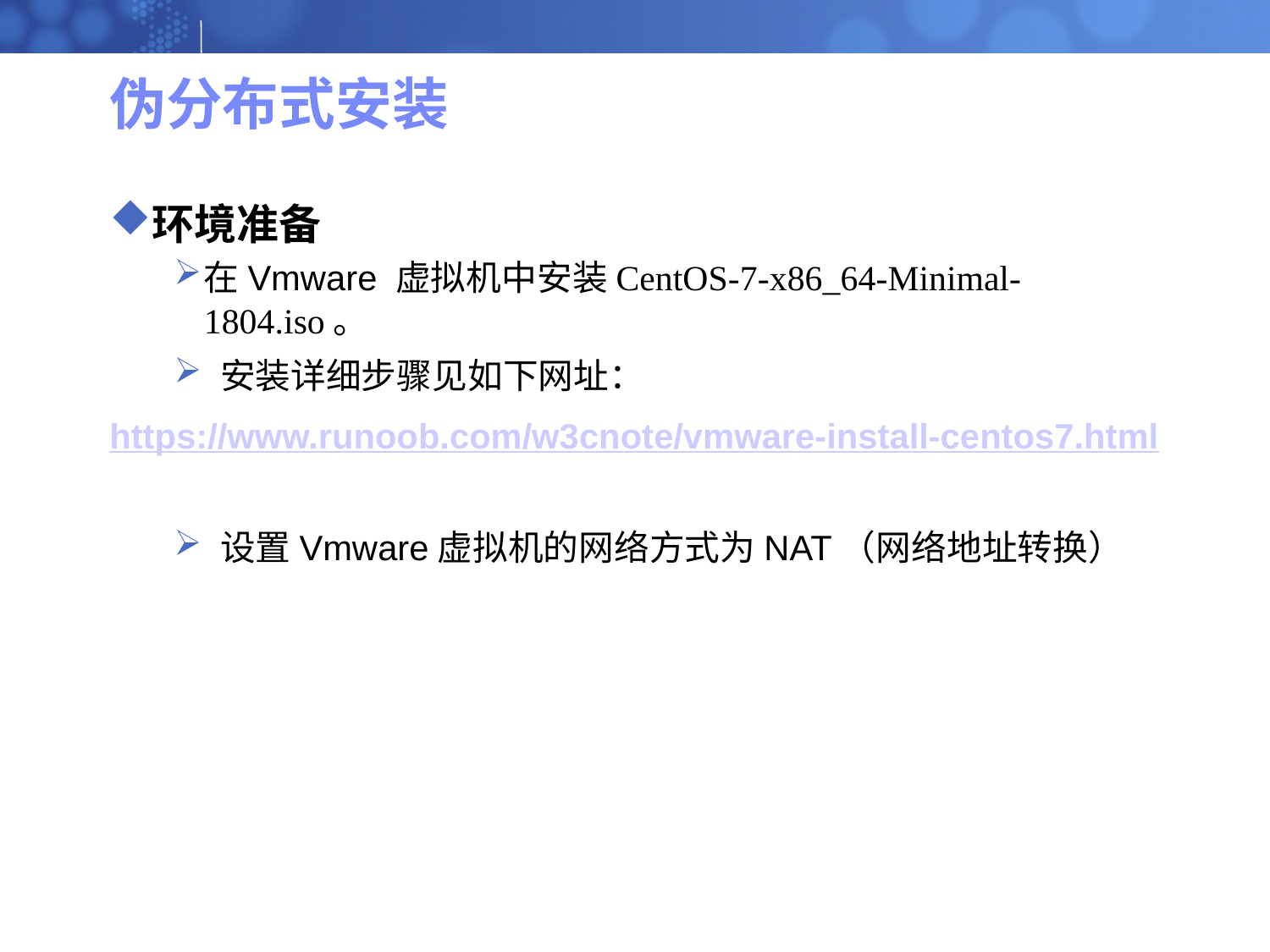

# 伪分布式安装
环境准备
在Vmware 虚拟机中安装CentOS-7-x86_64-Minimal-1804.iso。
 安装详细步骤见如下网址：
https://www.runoob.com/w3cnote/vmware-install-centos7.html

 设置Vmware虚拟机的网络方式为NAT（网络地址转换）

6